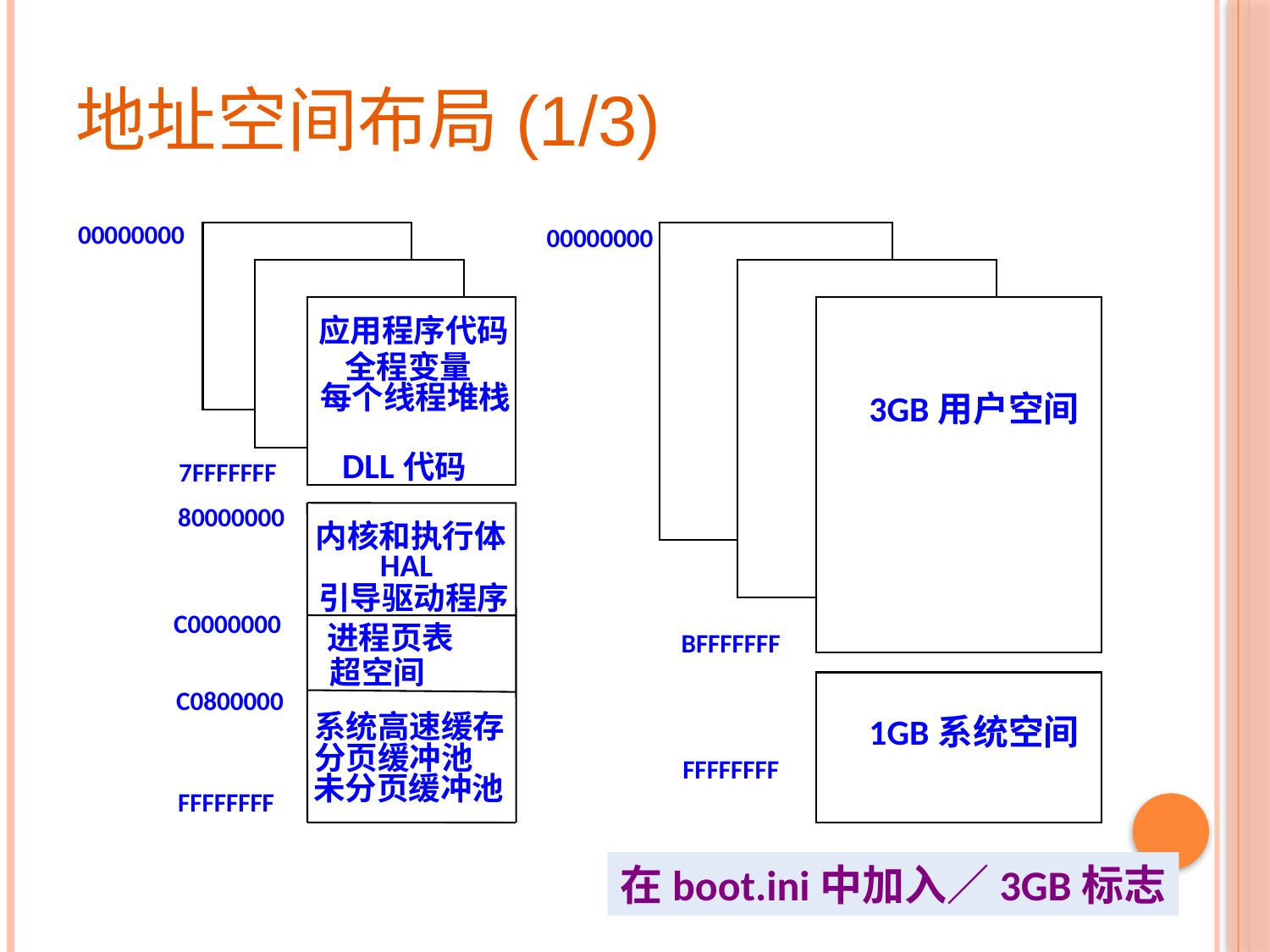

# 地址空间布局(1/3)
  00000000
  00000000

应用程序代码
全程变量
每个线程堆栈
3GB用户空间
DLL代码
7FFFFFFF
  80000000

内核和执行体
HAL
引导驱动程序

C0000000

进程页表
BFFFFFFF
超空间

  C0800000

系统高速缓存
1GB系统空间
分页缓冲池
FFFFFFFF
未分页缓冲池
FFFFFFFF

在boot.ini中加入／3GB标志